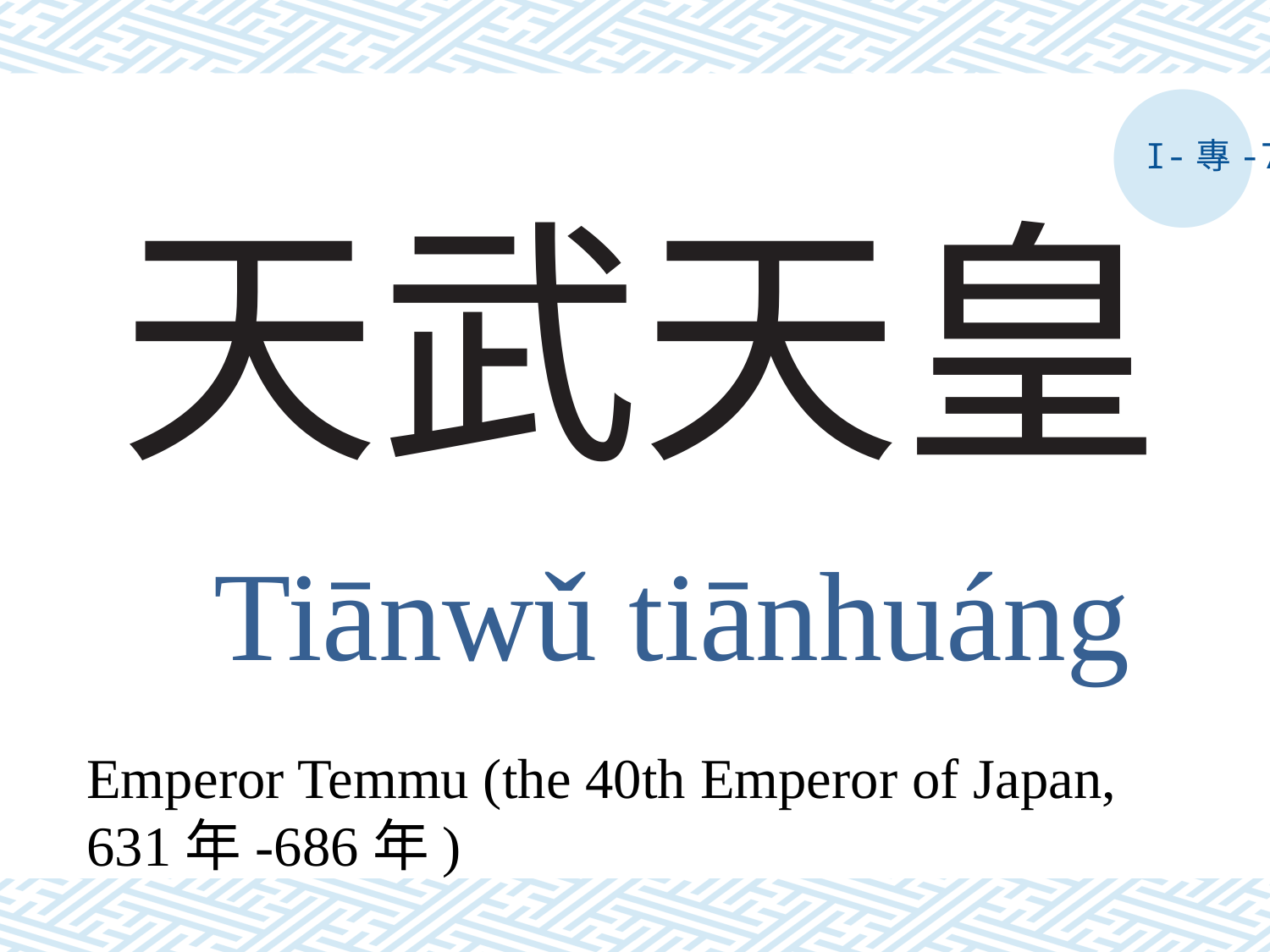

I-專-7

# 天武天皇
Tiānwǔ tiānhuáng
Emperor Temmu (the 40th Emperor of Japan, 631年-686年)